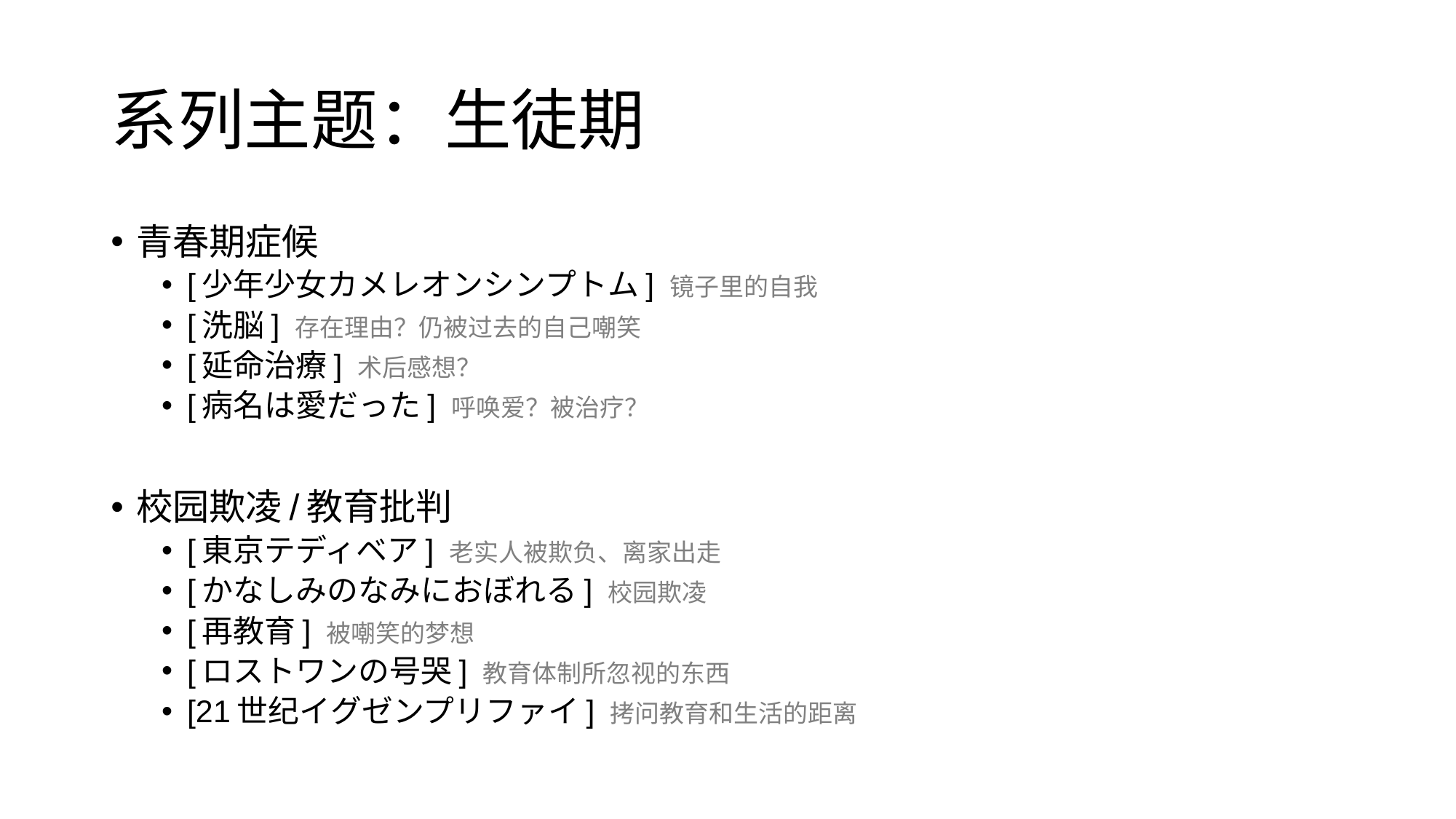

# 系列主题：生徒期
青春期症候
[少年少女カメレオンシンプトム] 镜子里的自我
[洗脳] 存在理由？仍被过去的自己嘲笑
[延命治療] 术后感想？
[病名は愛だった] 呼唤爱？被治疗？

校园欺凌/教育批判
[東京テディベア] 老实人被欺负、离家出走
[かなしみのなみにおぼれる] 校园欺凌
[再教育] 被嘲笑的梦想
[ロストワンの号哭] 教育体制所忽视的东西
[21世纪イグゼンプリファイ] 拷问教育和生活的距离